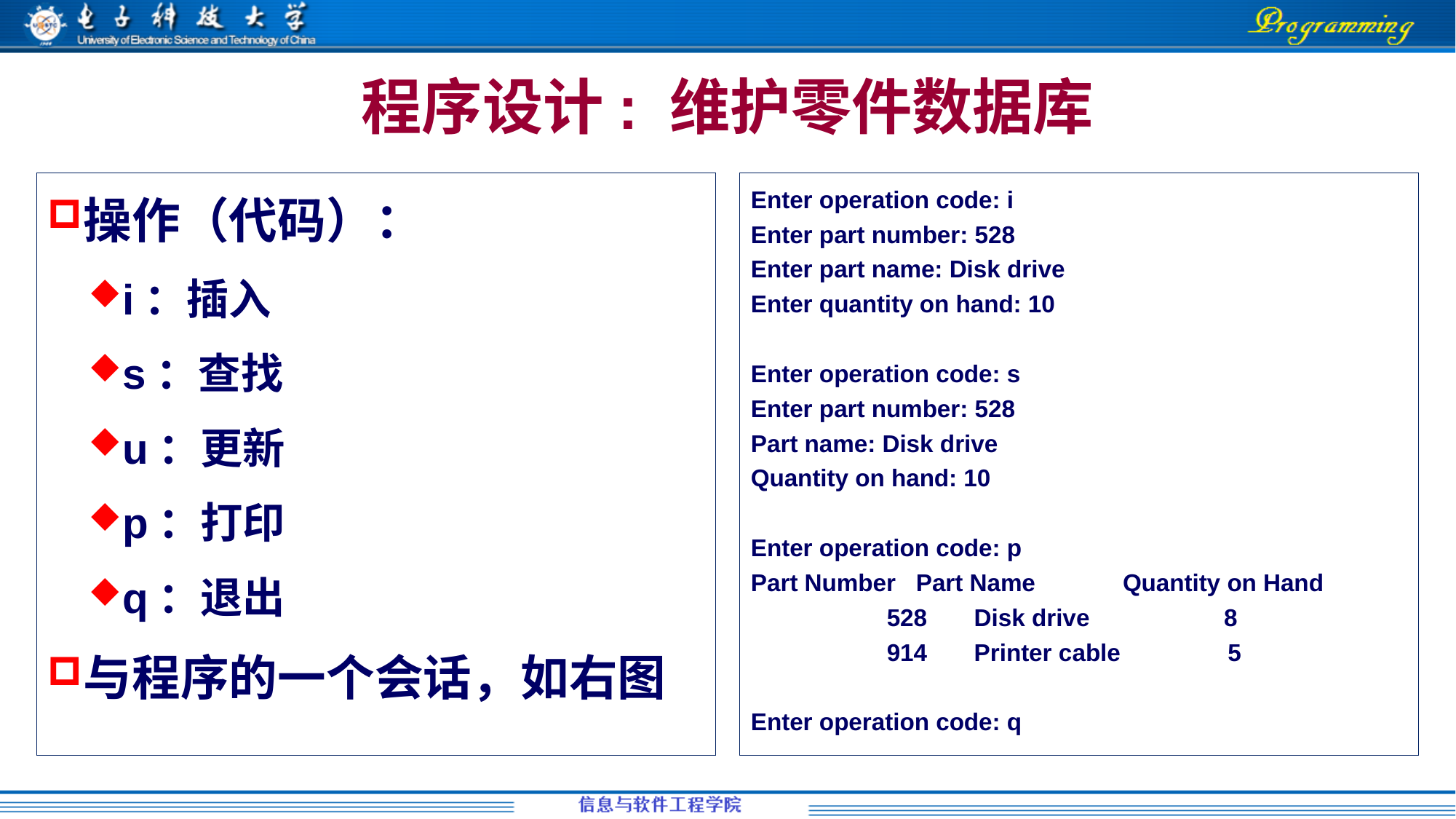

# 程序设计: 维护零件数据库
操作（代码）：
i：插入
s：查找
u：更新
p：打印
q：退出
与程序的一个会话，如右图
Enter operation code: i
Enter part number: 528
Enter part name: Disk drive
Enter quantity on hand: 10

Enter operation code: s
Enter part number: 528
Part name: Disk drive
Quantity on hand: 10

Enter operation code: p
Part Number   Part Name             Quantity on Hand
	    528       Disk drive                    8
	    914       Printer cable                5

Enter operation code: q